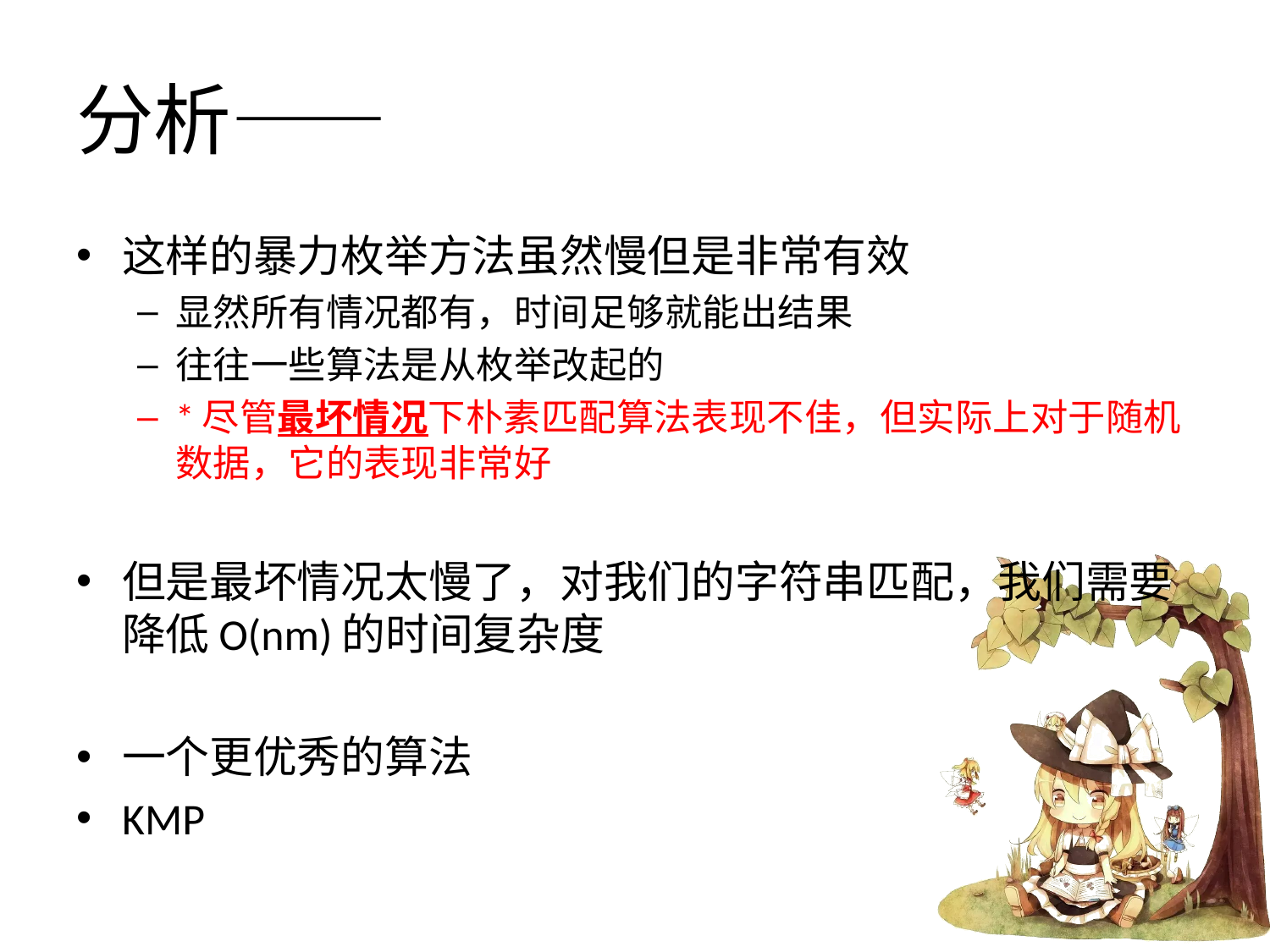

# 分析——
这样的暴力枚举方法虽然慢但是非常有效
显然所有情况都有，时间足够就能出结果
往往一些算法是从枚举改起的
*尽管最坏情况下朴素匹配算法表现不佳，但实际上对于随机数据，它的表现非常好

但是最坏情况太慢了，对我们的字符串匹配，我们需要降低O(nm)的时间复杂度

一个更优秀的算法
KMP